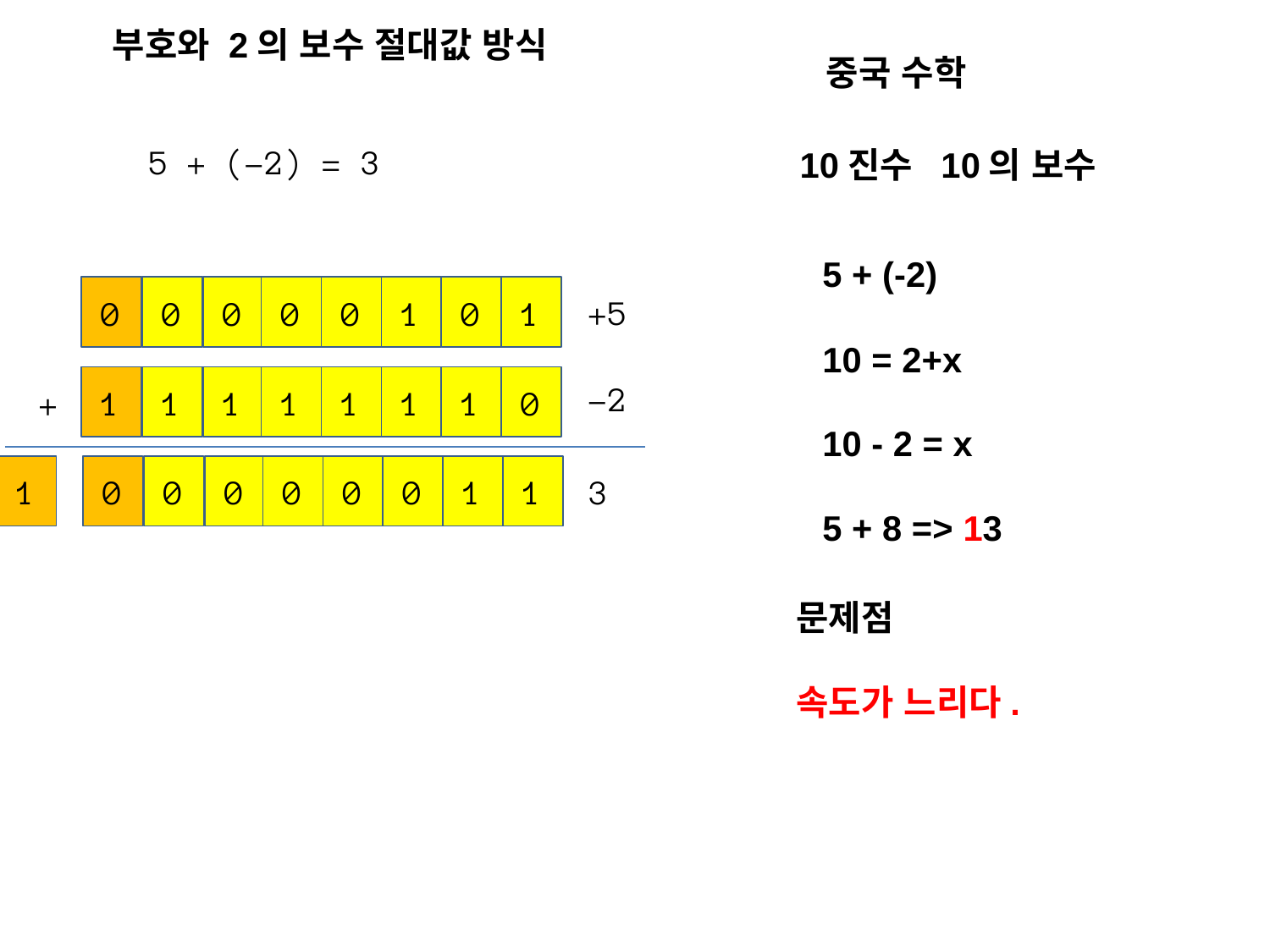

부호와 2의 보수 절대값 방식
중국 수학
5 + (-2) = 3
10진수  10의 보수
5 + (-2)

10 = 2+x

10 - 2 = x

5 + 8 => 13
0
0
0
0
0
1
0
1
+5
1
1
1
1
1
1
1
0
-2
+
1
0
0
0
0
0
0
1
1
3
문제점

속도가 느리다.